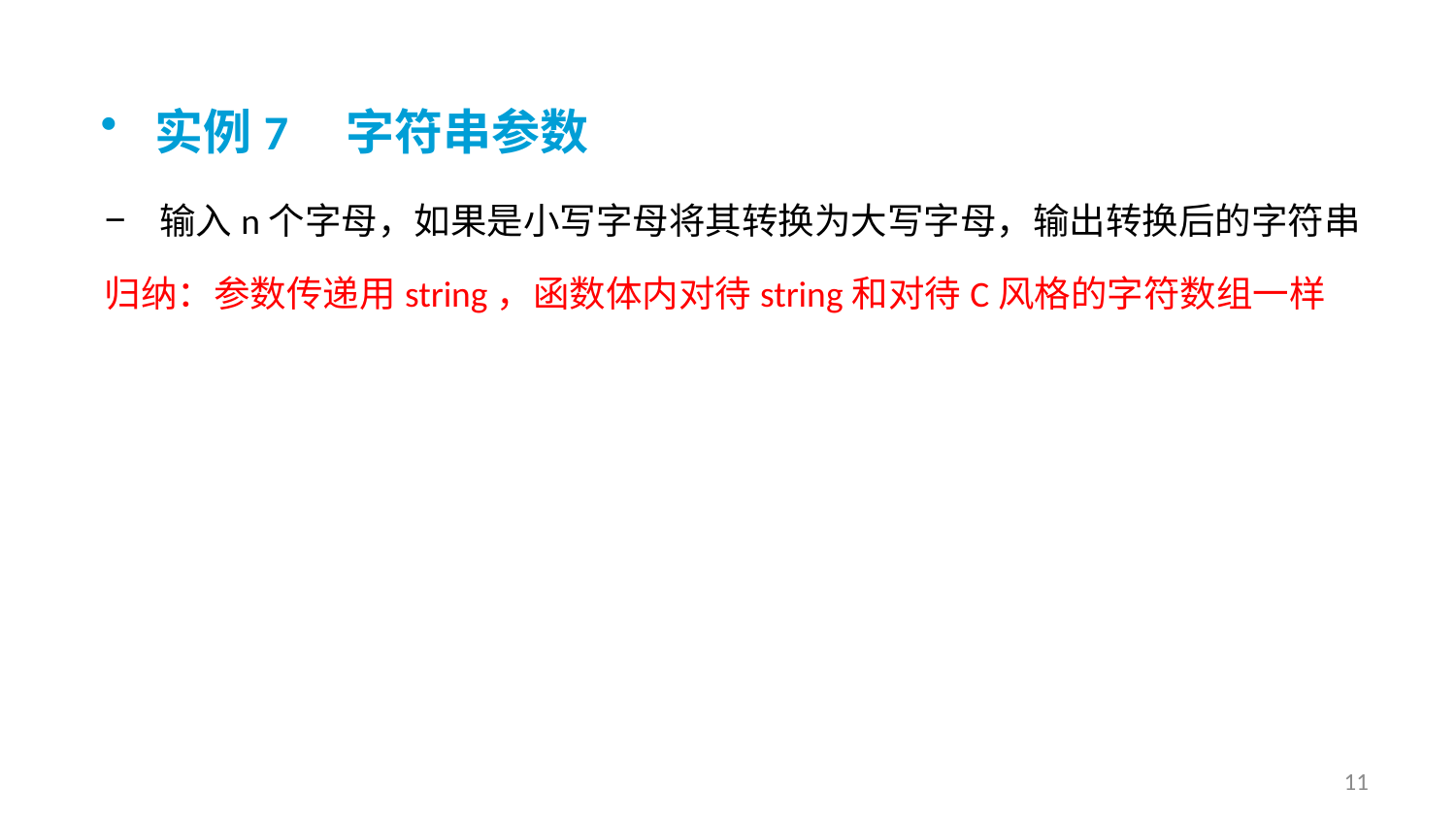

实例7
字符串参数
输入n个字母，如果是小写字母将其转换为大写字母，输出转换后的字符串
归纳：参数传递用string，函数体内对待string和对待C风格的字符数组一样
11